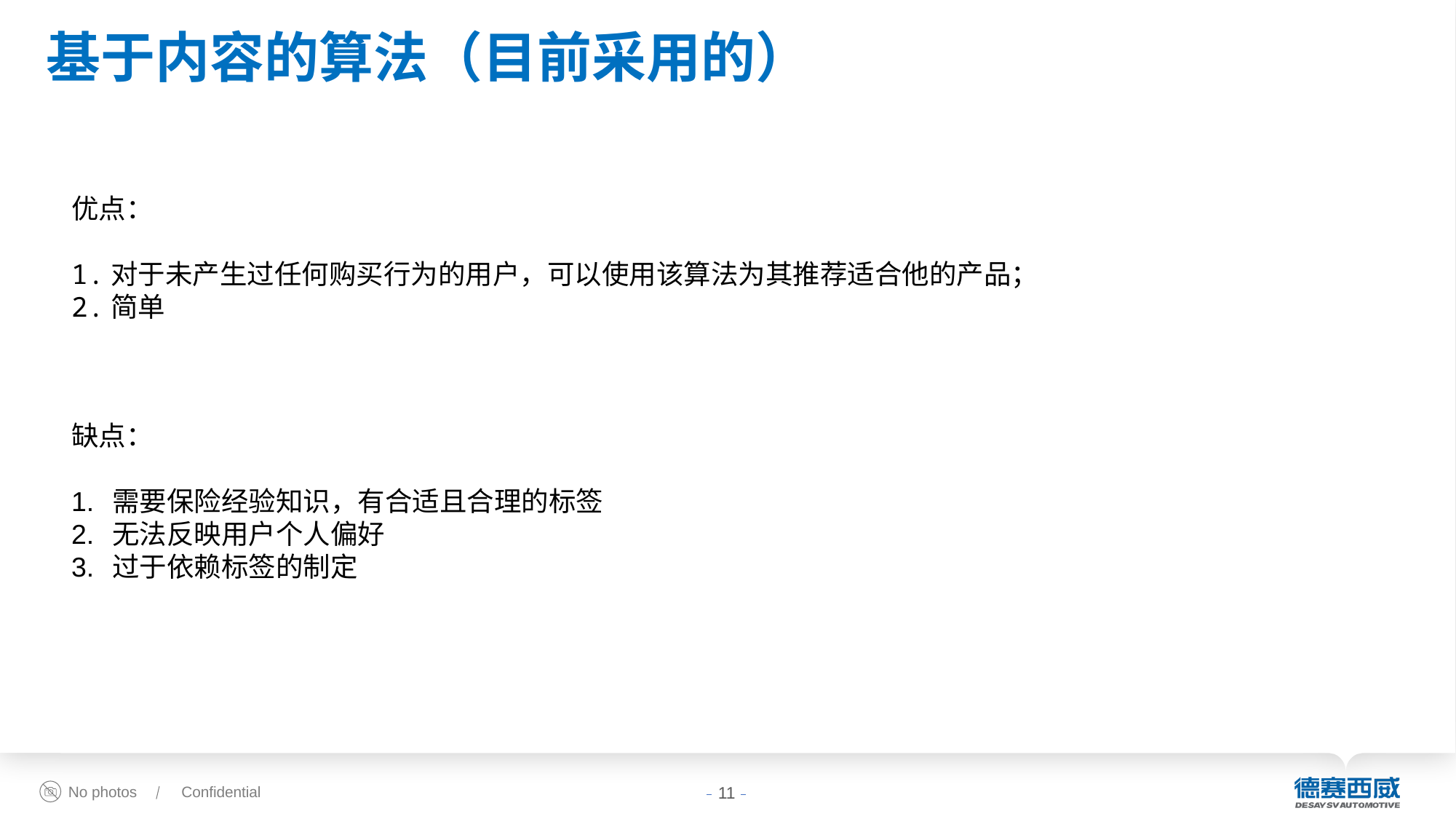

基于内容的算法（目前采用的）
优点：

1.对于未产生过任何购买行为的用户，可以使用该算法为其推荐适合他的产品；
2.简单
缺点：

需要保险经验知识，有合适且合理的标签
无法反映用户个人偏好
过于依赖标签的制定